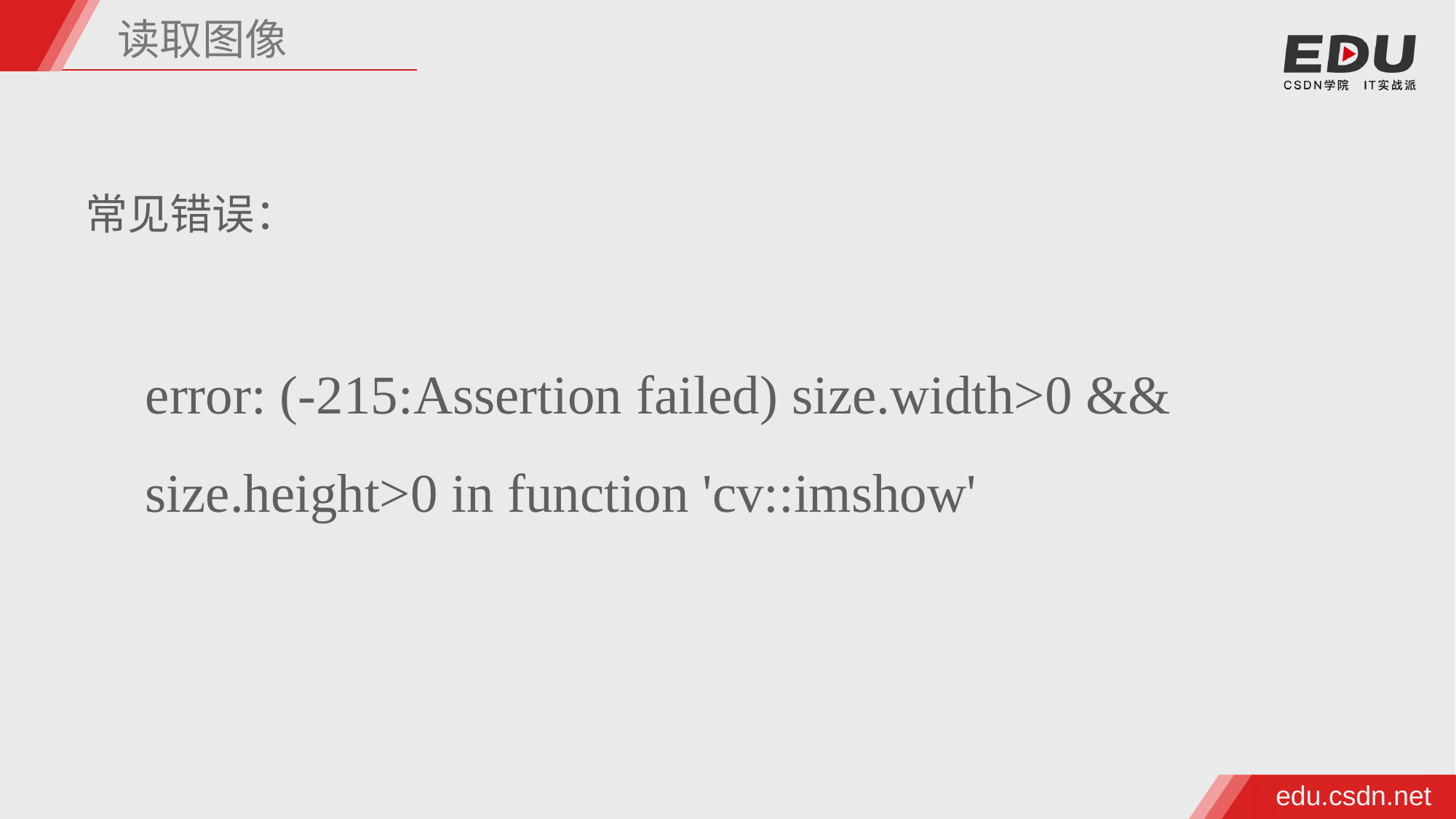

读取图像
常见错误：
error: (-215:Assertion failed) size.width>0 && size.height>0 in function 'cv::imshow'
edu.csdn.net